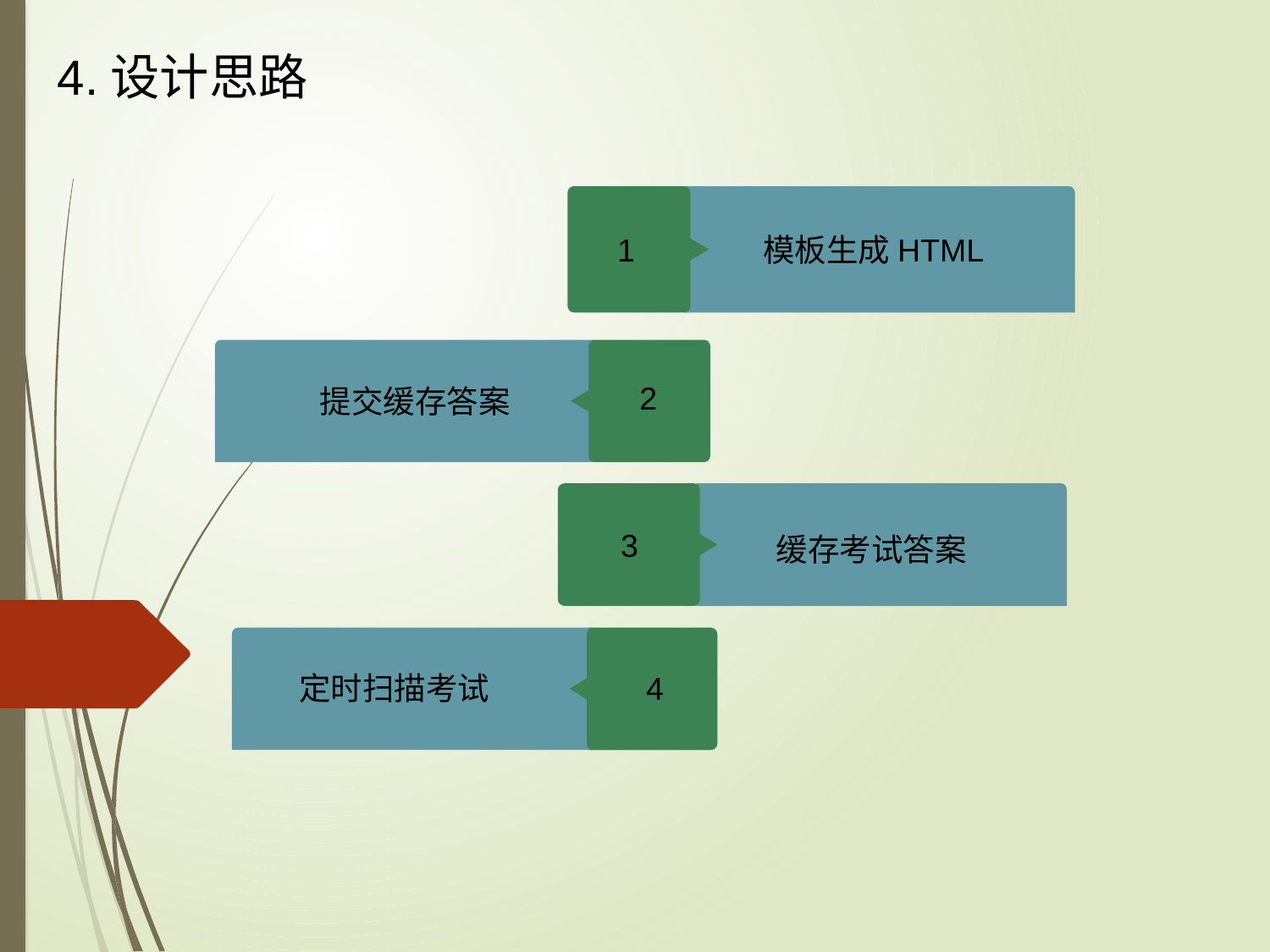

4.设计思路

1
模板生成HTML
点击添加文本

2
提交缓存答案
点击添加文本

3
缓存考试答案
点击添加文本

定时扫描考试
4
点击添加文本